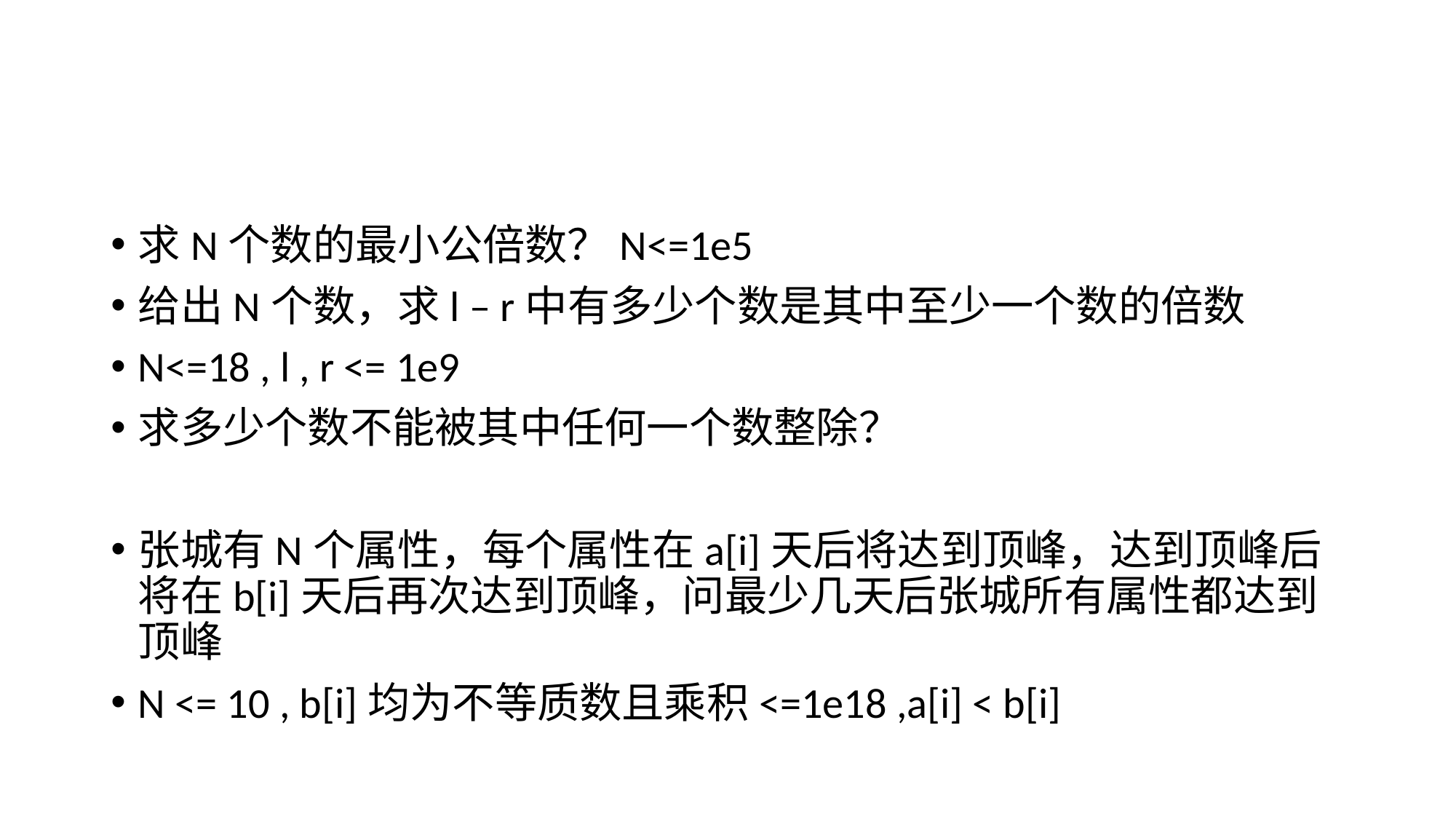

#
求N个数的最小公倍数？N<=1e5
给出N个数，求l – r中有多少个数是其中至少一个数的倍数
N<=18 , l , r <= 1e9
求多少个数不能被其中任何一个数整除？

张城有N个属性，每个属性在a[i]天后将达到顶峰，达到顶峰后将在b[i]天后再次达到顶峰，问最少几天后张城所有属性都达到顶峰
N <= 10 , b[i]均为不等质数且乘积<=1e18 ,a[i] < b[i]